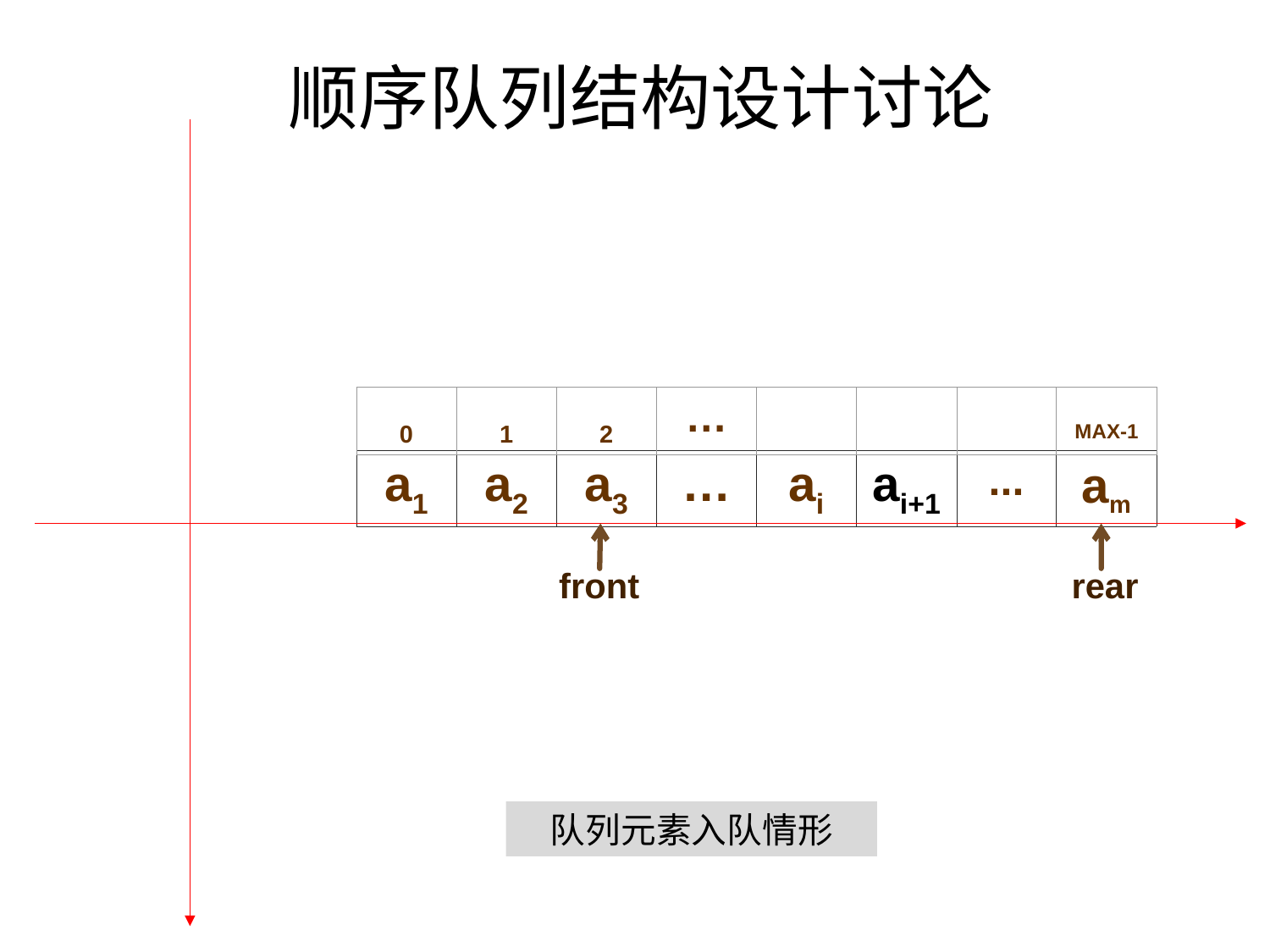

顺序队列结构设计讨论
| 0 | 1 | 2 | … |  |  |  | MAX-1 |
| --- | --- | --- | --- | --- | --- | --- | --- |
| a1 | a2 | a3 | … | ai | ai+1 | ... | am |
| --- | --- | --- | --- | --- | --- | --- | --- |

front

rear
队列元素入队情形